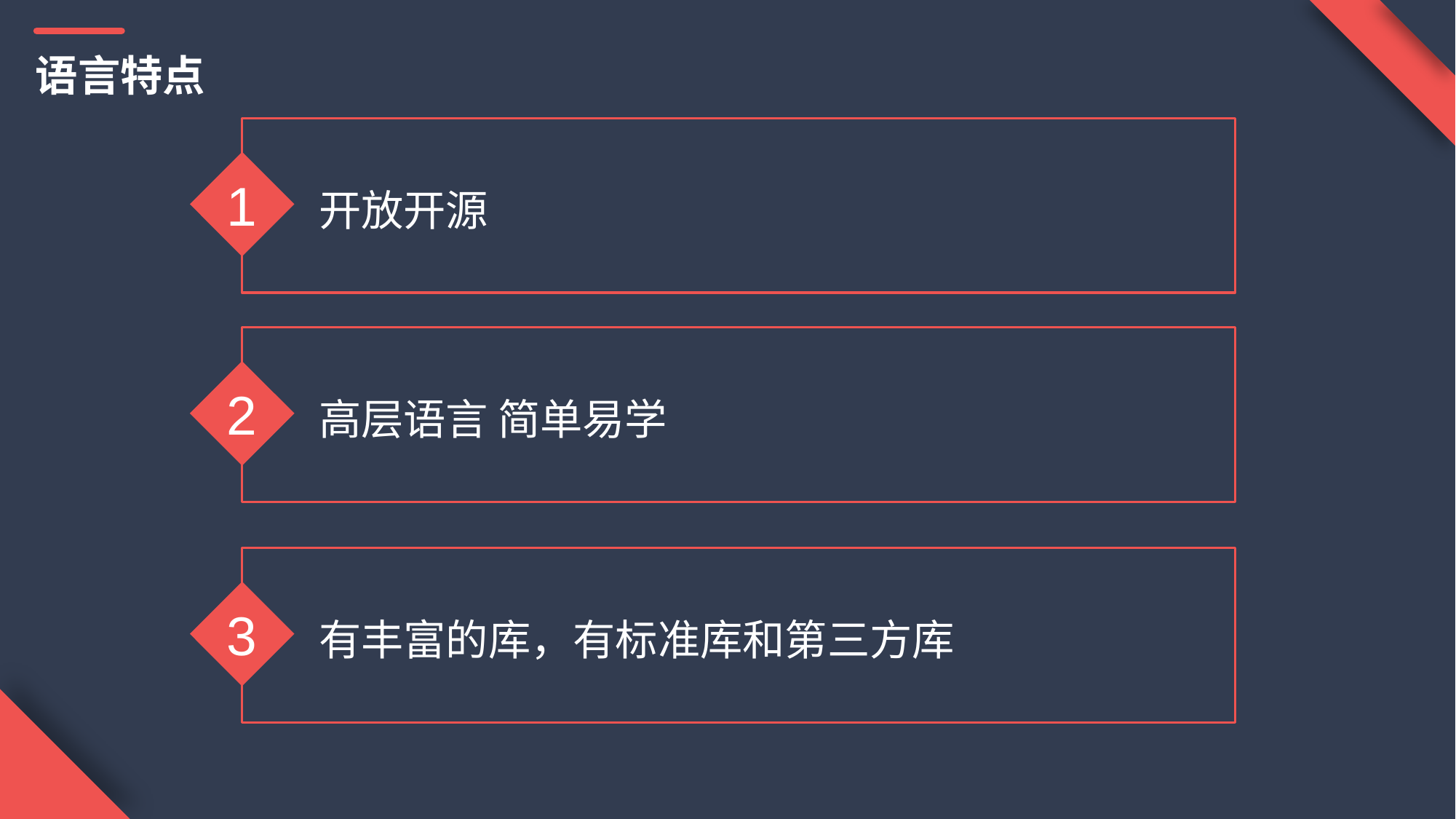

语言特点

1
开放开源
添加标题

2
高层语言 简单易学
添加标题

3
有丰富的库，有标准库和第三方库
添加标题